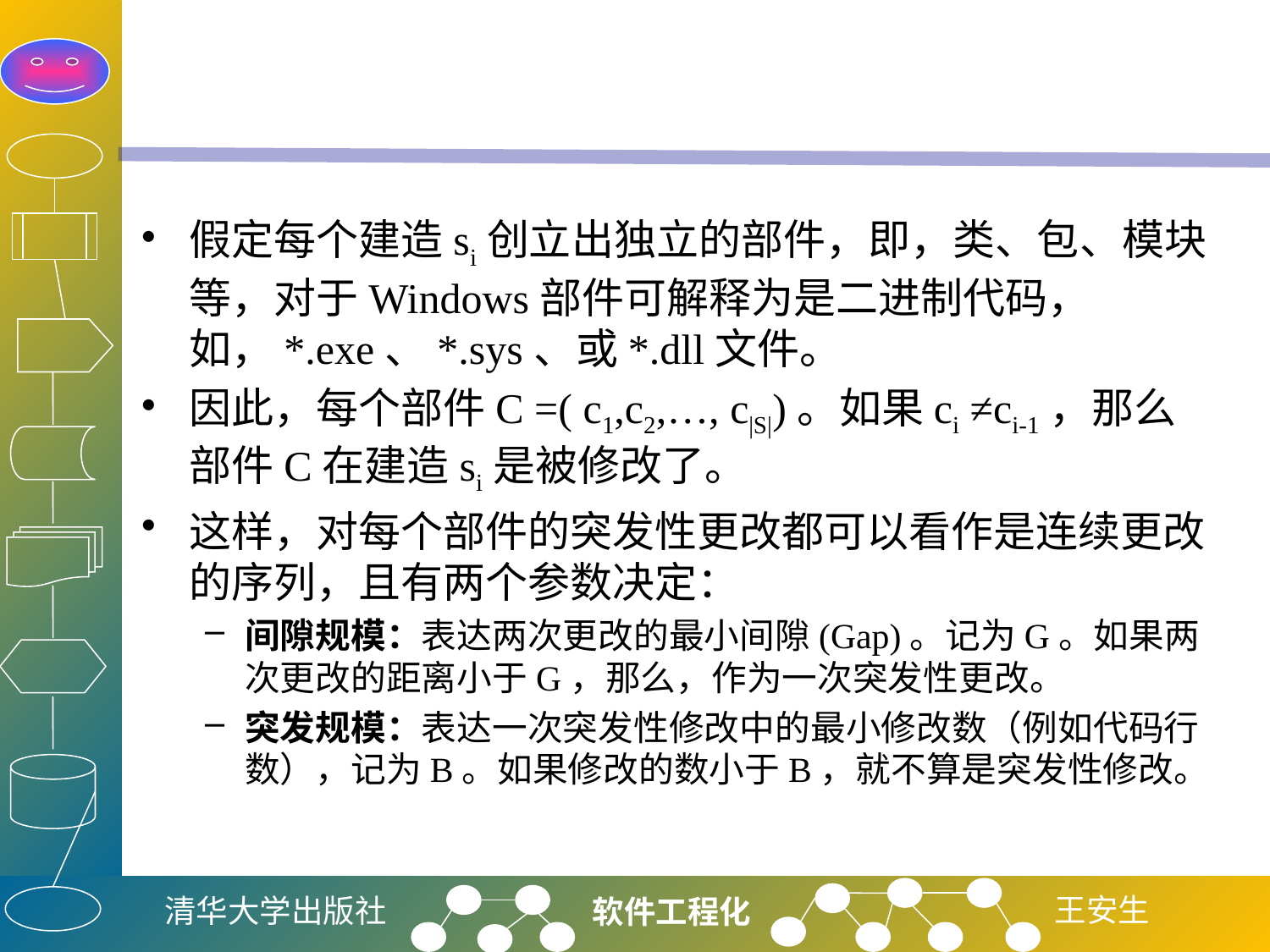

#
假定每个建造si创立出独立的部件，即，类、包、模块等，对于Windows部件可解释为是二进制代码，如，*.exe、*.sys、或*.dll文件。
因此，每个部件C =( c1,c2,…, c|S|)。如果ci ≠ci-1，那么部件C在建造si是被修改了。
这样，对每个部件的突发性更改都可以看作是连续更改的序列，且有两个参数决定：
间隙规模：表达两次更改的最小间隙(Gap)。记为G。如果两次更改的距离小于G，那么，作为一次突发性更改。
突发规模：表达一次突发性修改中的最小修改数（例如代码行数），记为B。如果修改的数小于B，就不算是突发性修改。